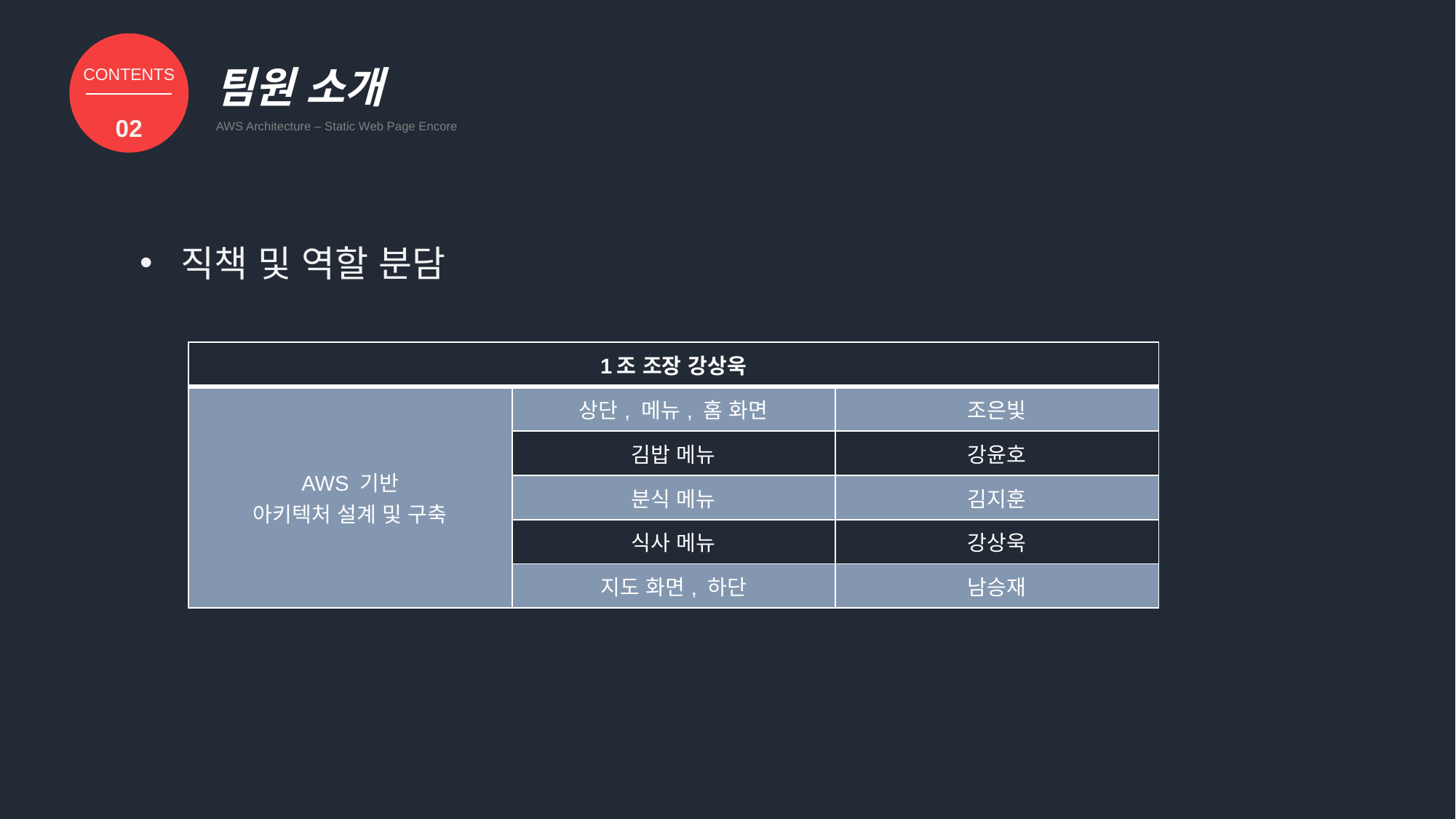

팀원 소개
AWS Architecture – Static Web Page Encore
CONTENTS
02
직책 및 역할 분담
| 1조 조장 강상욱 |  |  |
| --- | --- | --- |
| AWS 기반 아키텍처 설계 및 구축 | 상단, 메뉴, 홈 화면 | 조은빛 |
|  | 김밥 메뉴 | 강윤호 |
|  | 분식 메뉴 | 김지훈 |
|  | 식사 메뉴 | 강상욱 |
|  | 지도 화면, 하단 | 남승재 |